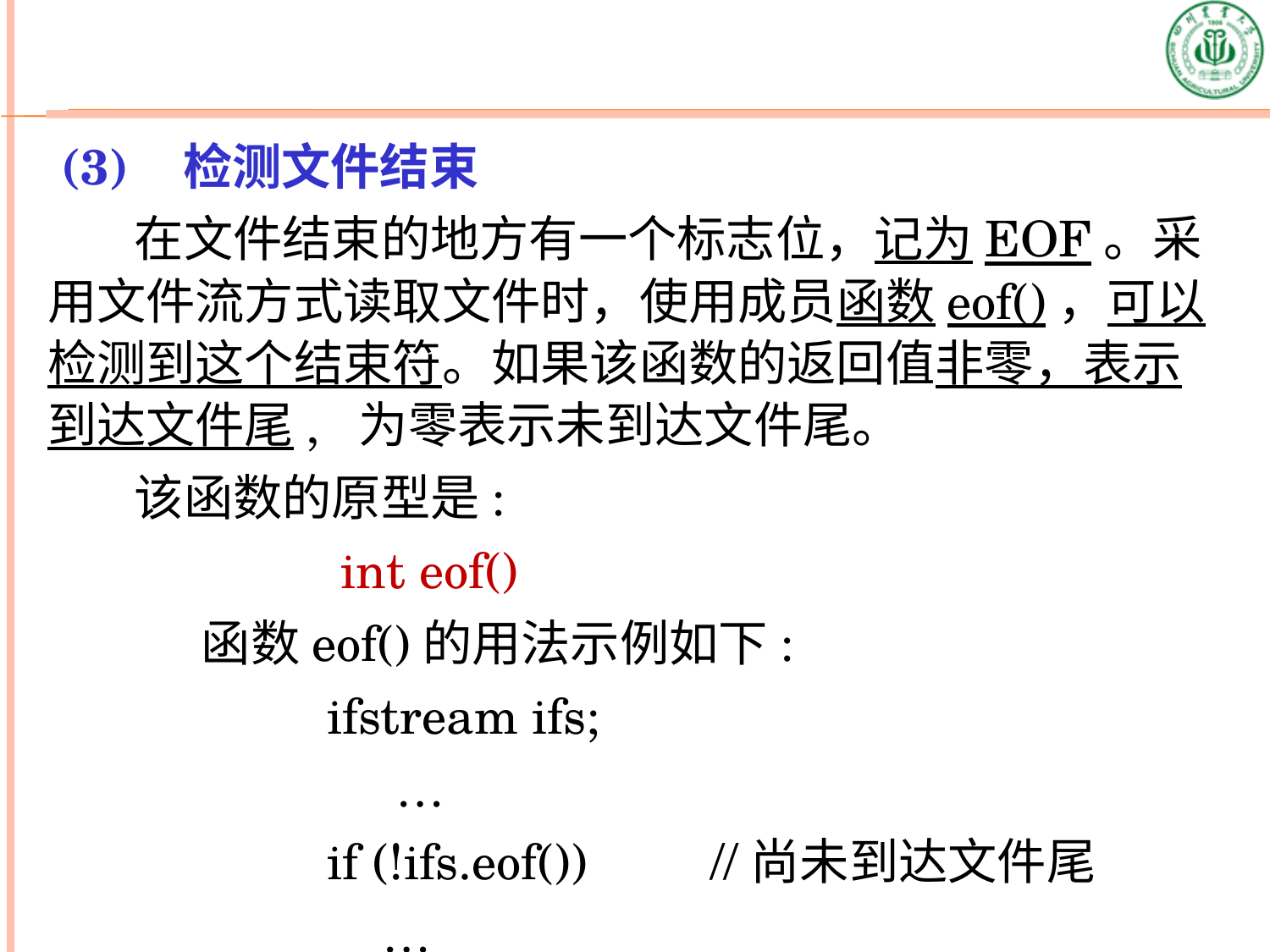

(3)   检测文件结束
在文件结束的地方有一个标志位，记为EOF。采用文件流方式读取文件时，使用成员函数eof()，可以检测到这个结束符。如果该函数的返回值非零，表示到达文件尾,  为零表示未到达文件尾。
该函数的原型是:
               int eof()
     函数eof()的用法示例如下:
              ifstream ifs;
                   …
              if (!ifs.eof())         //尚未到达文件尾
                  …